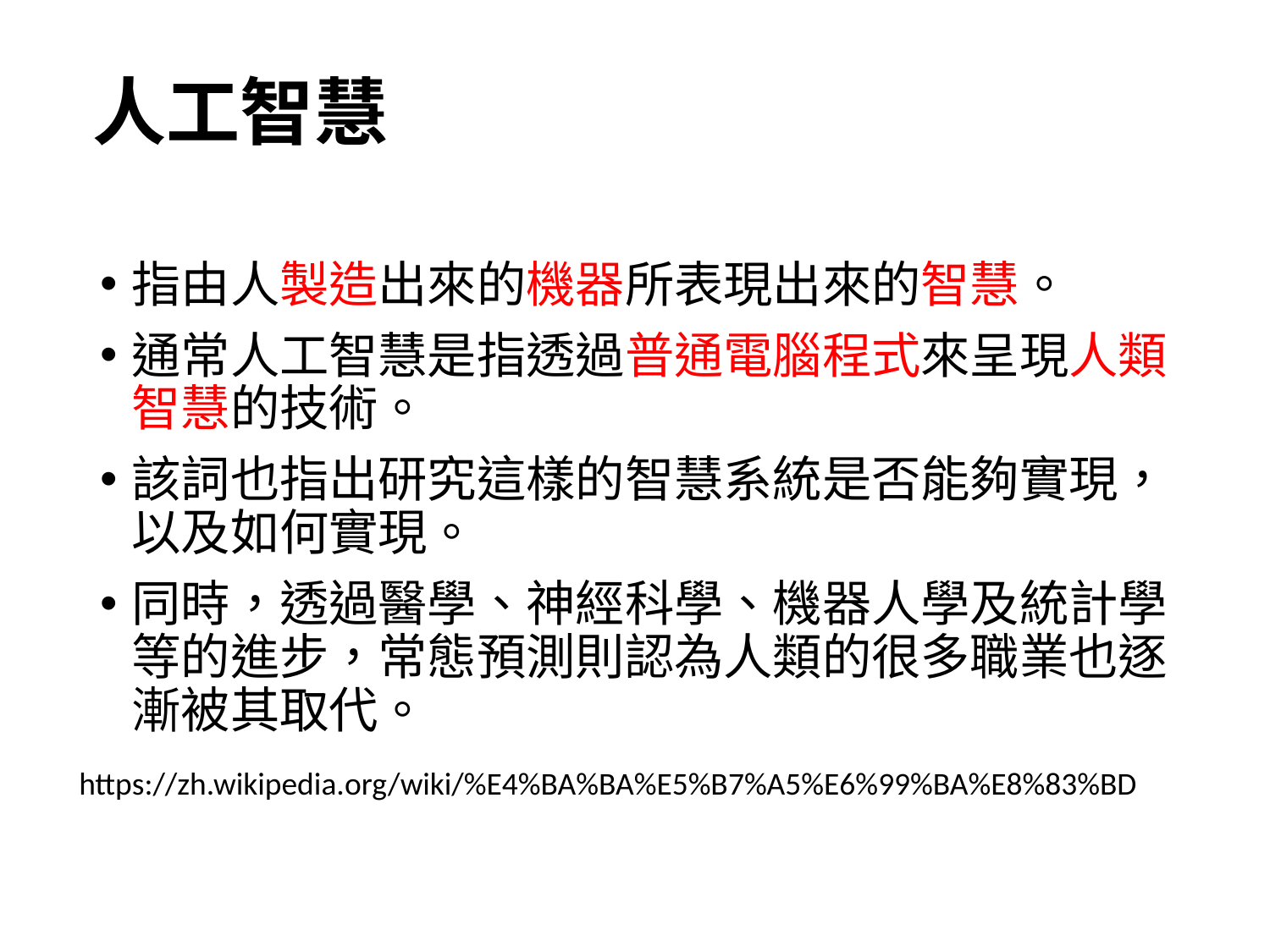

# 人工智慧
指由人製造出來的機器所表現出來的智慧。
通常人工智慧是指透過普通電腦程式來呈現人類智慧的技術。
該詞也指出研究這樣的智慧系統是否能夠實現，以及如何實現。
同時，透過醫學、神經科學、機器人學及統計學等的進步，常態預測則認為人類的很多職業也逐漸被其取代。
https://zh.wikipedia.org/wiki/%E4%BA%BA%E5%B7%A5%E6%99%BA%E8%83%BD